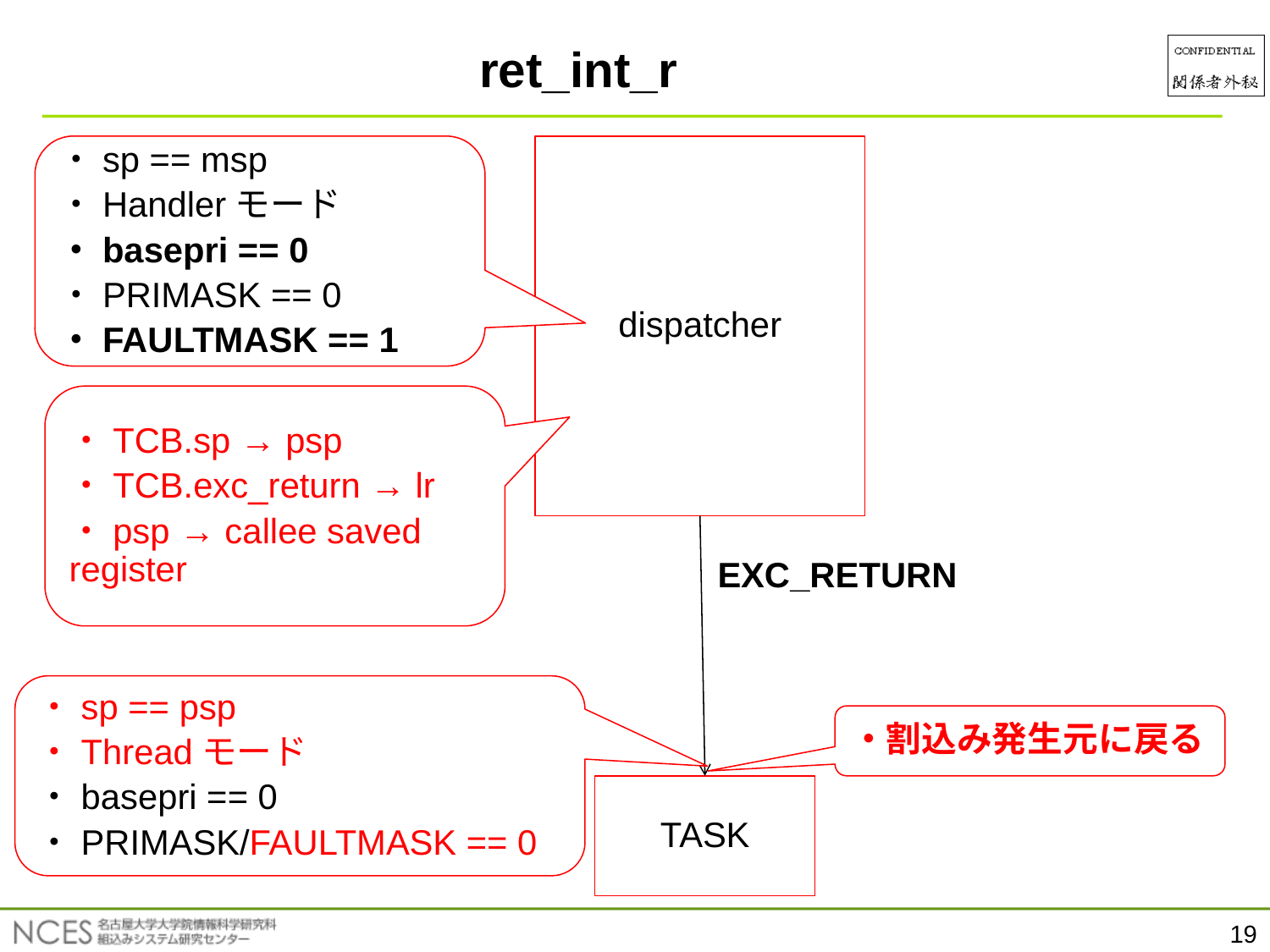

ret_int_r
・sp == msp
・Handlerモード
・basepri == 0
・PRIMASK == 0
・FAULTMASK == 1
dispatcher
・TCB.sp → psp
・TCB.exc_return → lr
・psp → callee saved register
EXC_RETURN
・sp == psp
・Threadモード
・basepri == 0
・PRIMASK/FAULTMASK == 0
・割込み発生元に戻る
TASK
19